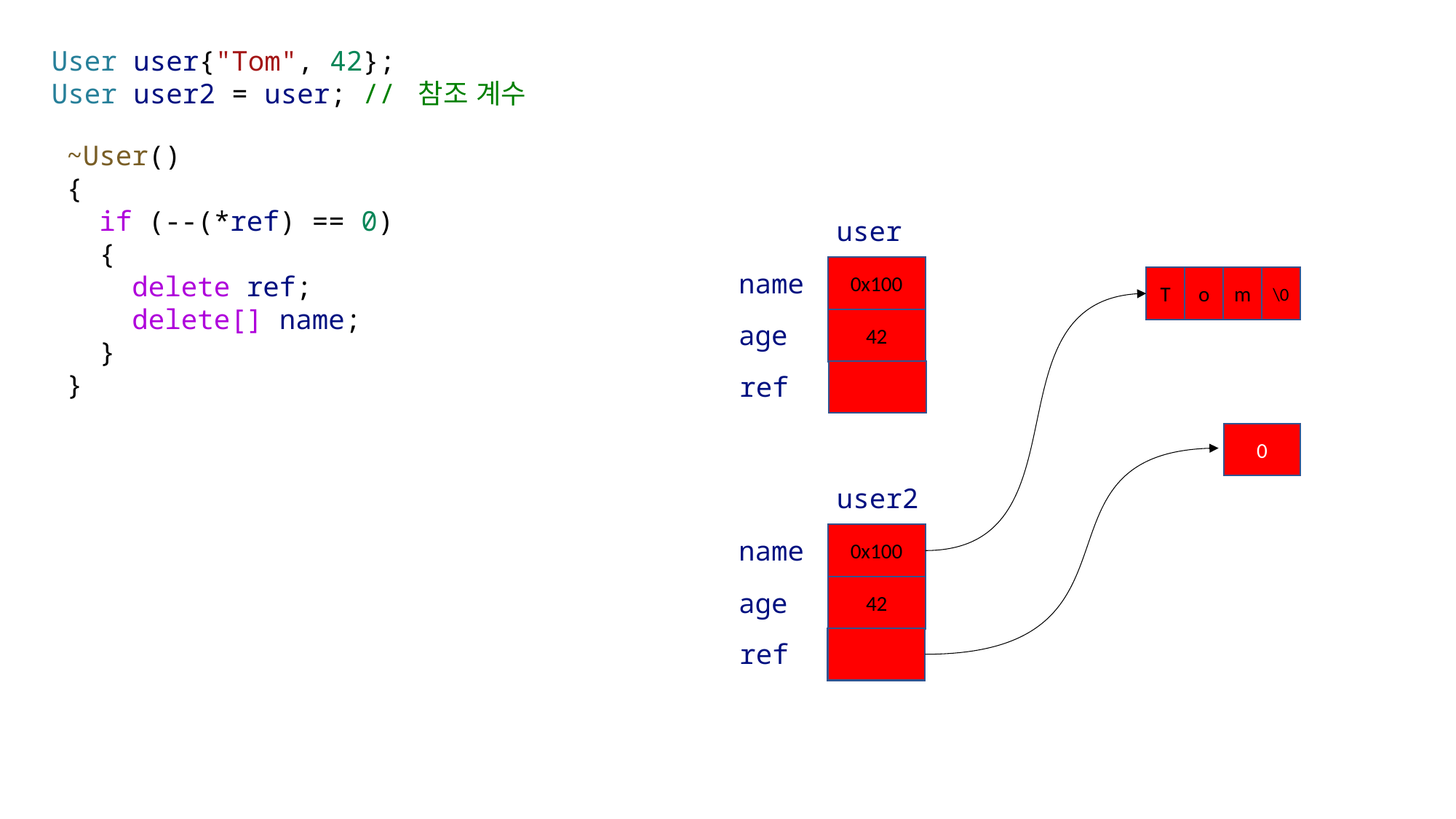

User user{"Tom", 42};
User user2 = user; // 참조 계수
~User()
{
  if (--(*ref) == 0)
  {
    delete ref;
    delete[] name;
  }
}
user
0x100
name
T
o
m
\0
42
age

ref
0
user2
0x100
name
42
age

ref